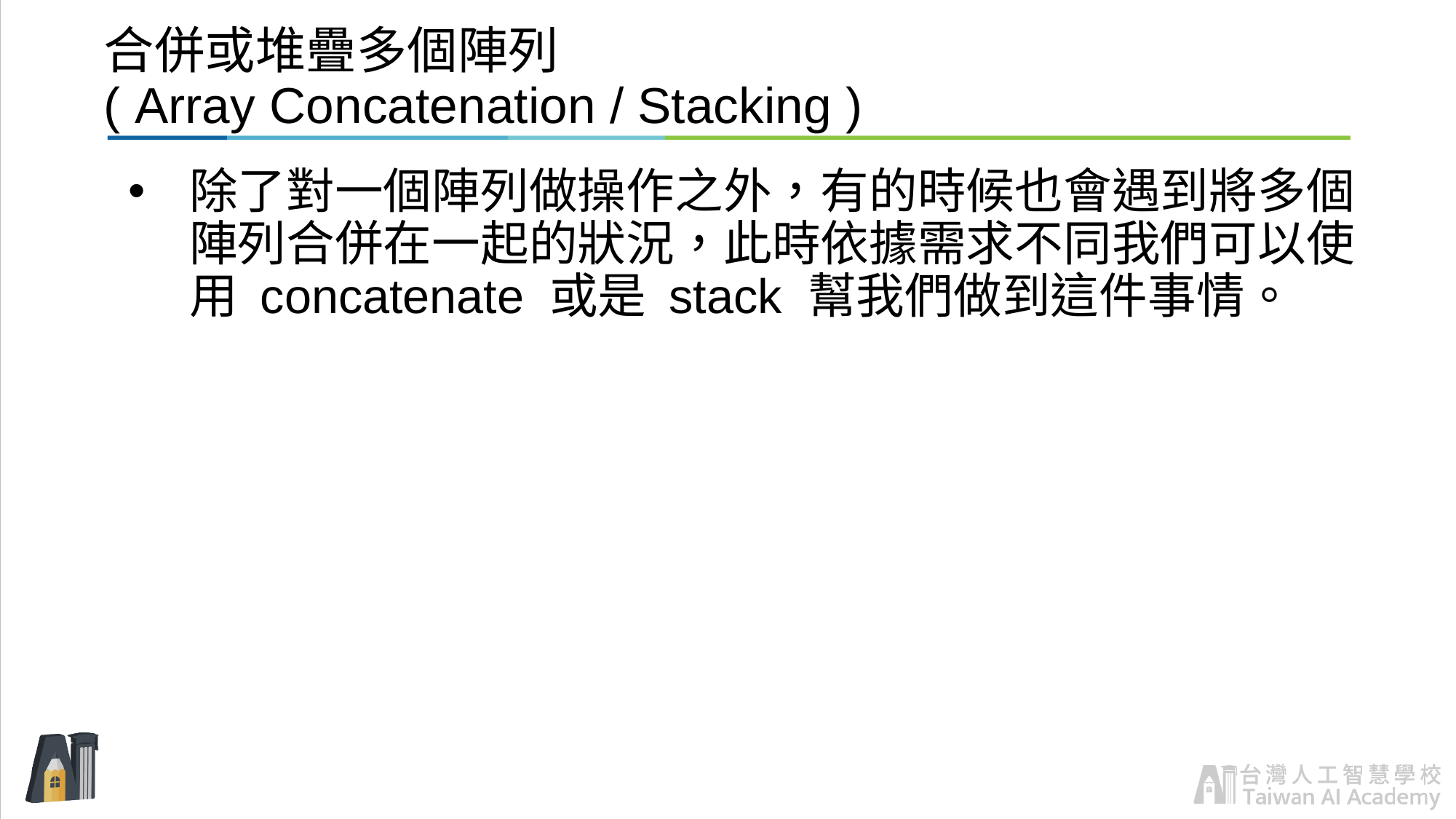

# 合併或堆疊多個陣列 ( Array Concatenation / Stacking )
除了對一個陣列做操作之外，有的時候也會遇到將多個陣列合併在一起的狀況，此時依據需求不同我們可以使用 concatenate 或是 stack 幫我們做到這件事情。